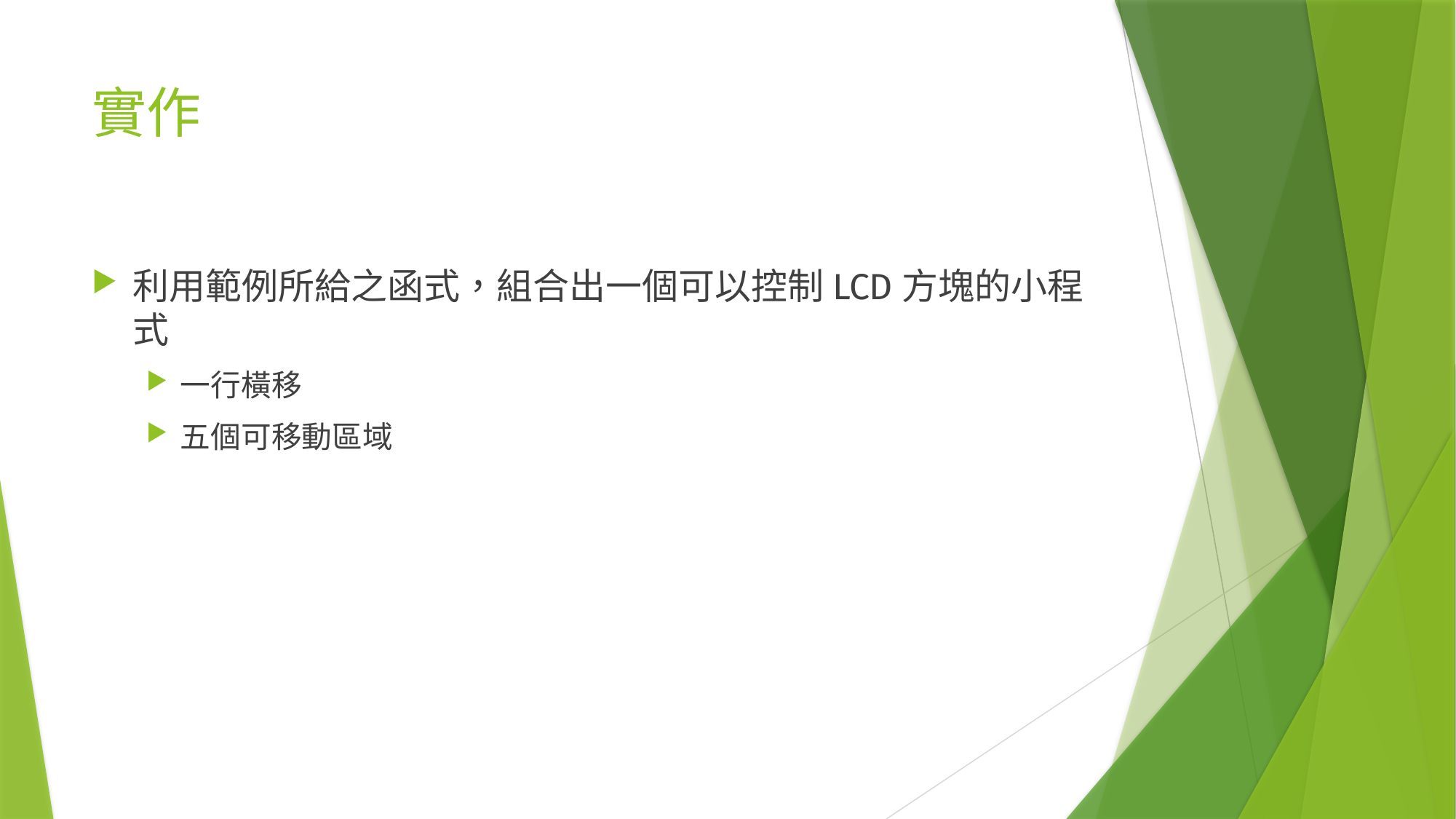

# 實作
利用範例所給之函式，組合出一個可以控制LCD方塊的小程式
一行橫移
五個可移動區域